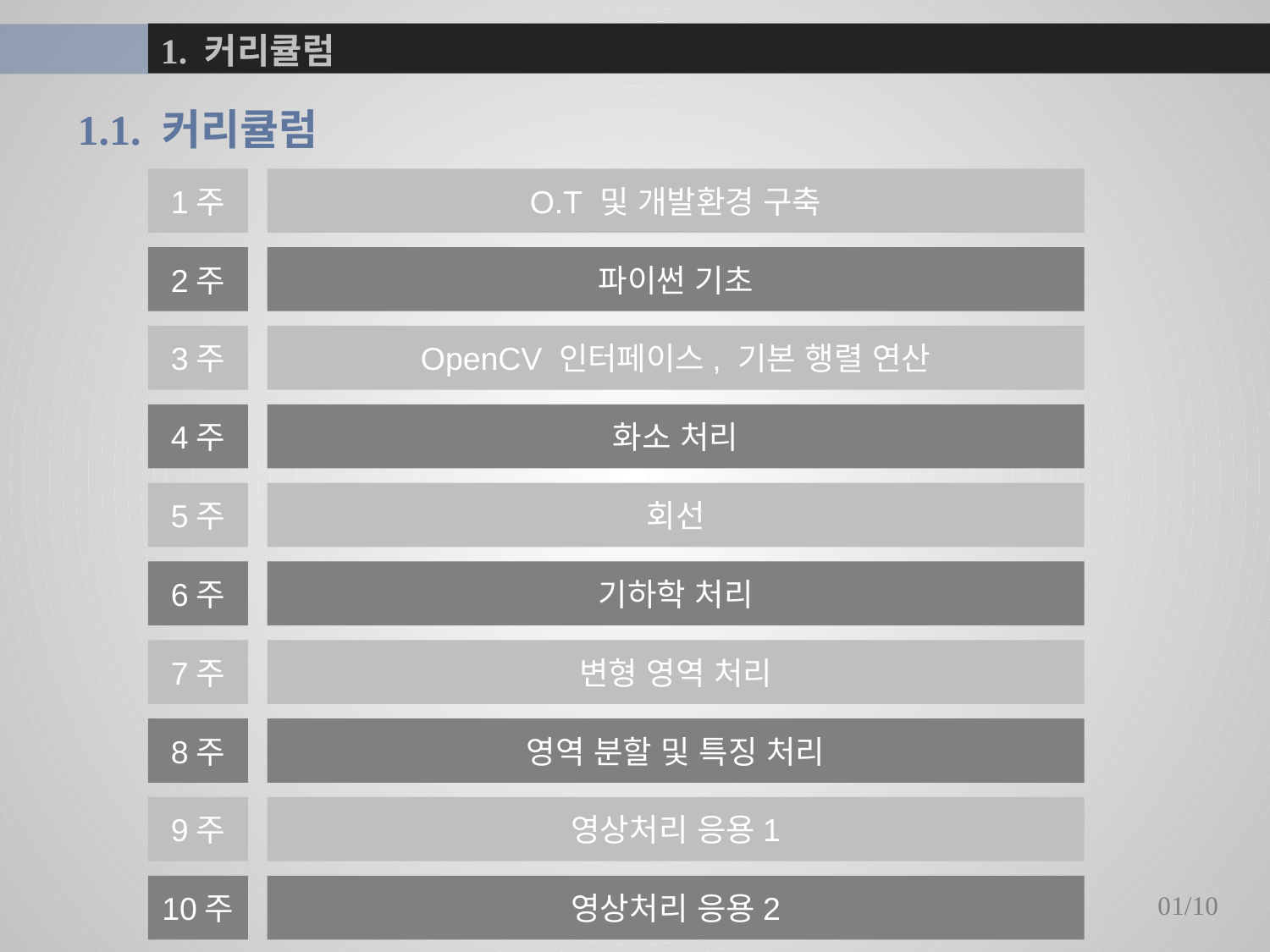

# 1. 커리큘럼
1.1. 커리큘럼
1주
O.T 및 개발환경 구축
2주
파이썬 기초
3주
OpenCV 인터페이스, 기본 행렬 연산
4주
화소 처리
5주
회선
6주
기하학 처리
7주
변형 영역 처리
8주
영역 분할 및 특징 처리
9주
영상처리 응용1
10주
영상처리 응용2
01/10